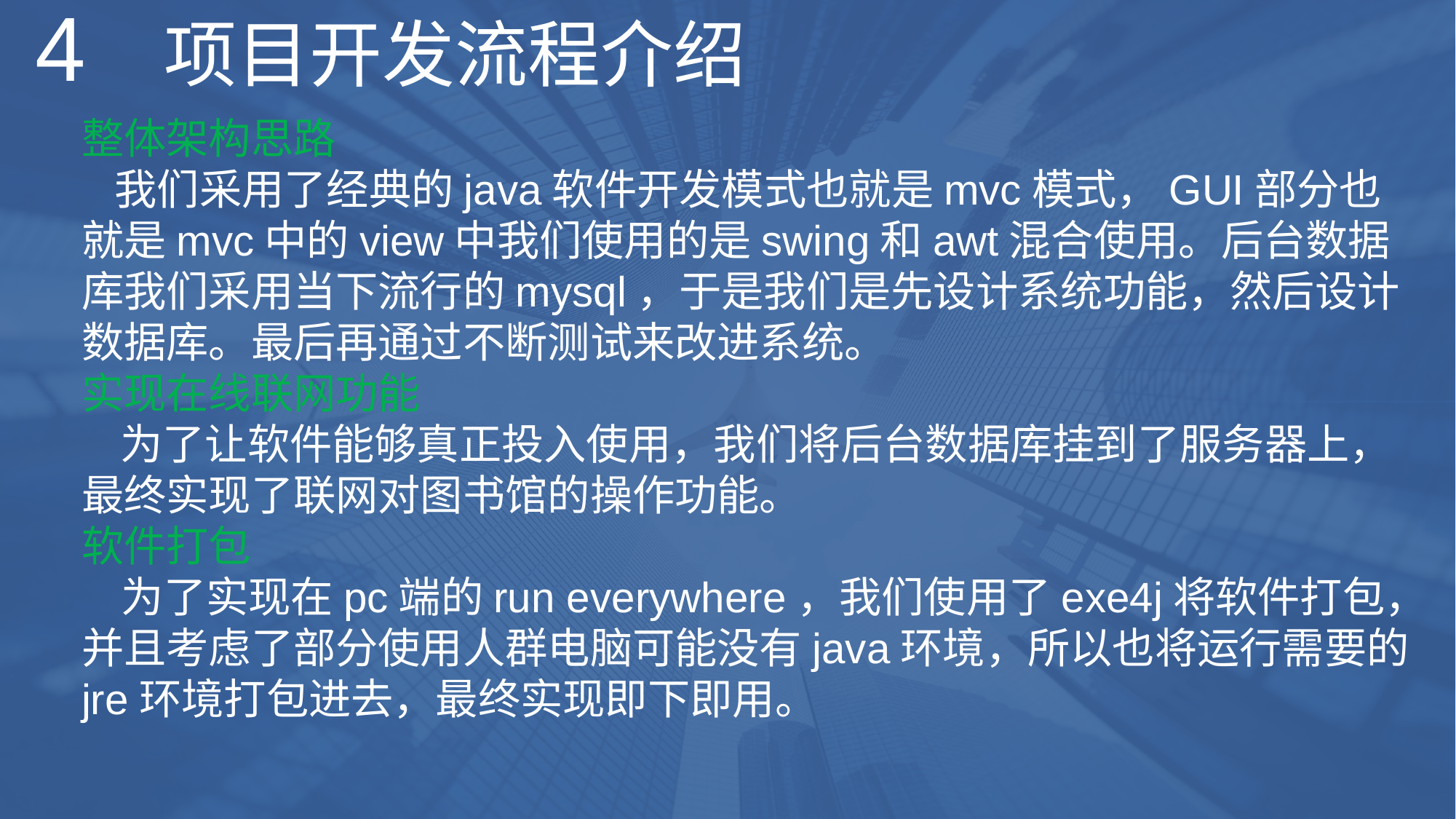

4   项目开发流程介绍
整体架构思路
     我们采用了经典的java软件开发模式也就是mvc模式，GUI部分也就是mvc中的view中我们使用的是swing和awt混合使用。后台数据库我们采用当下流行的mysql，于是我们是先设计系统功能，然后设计数据库。最后再通过不断测试来改进系统。
实现在线联网功能
   为了让软件能够真正投入使用，我们将后台数据库挂到了服务器上，最终实现了联网对图书馆的操作功能。
软件打包
    为了实现在pc端的run everywhere，我们使用了exe4j将软件打包，并且考虑了部分使用人群电脑可能没有java环境，所以也将运行需要的jre环境打包进去，最终实现即下即用。